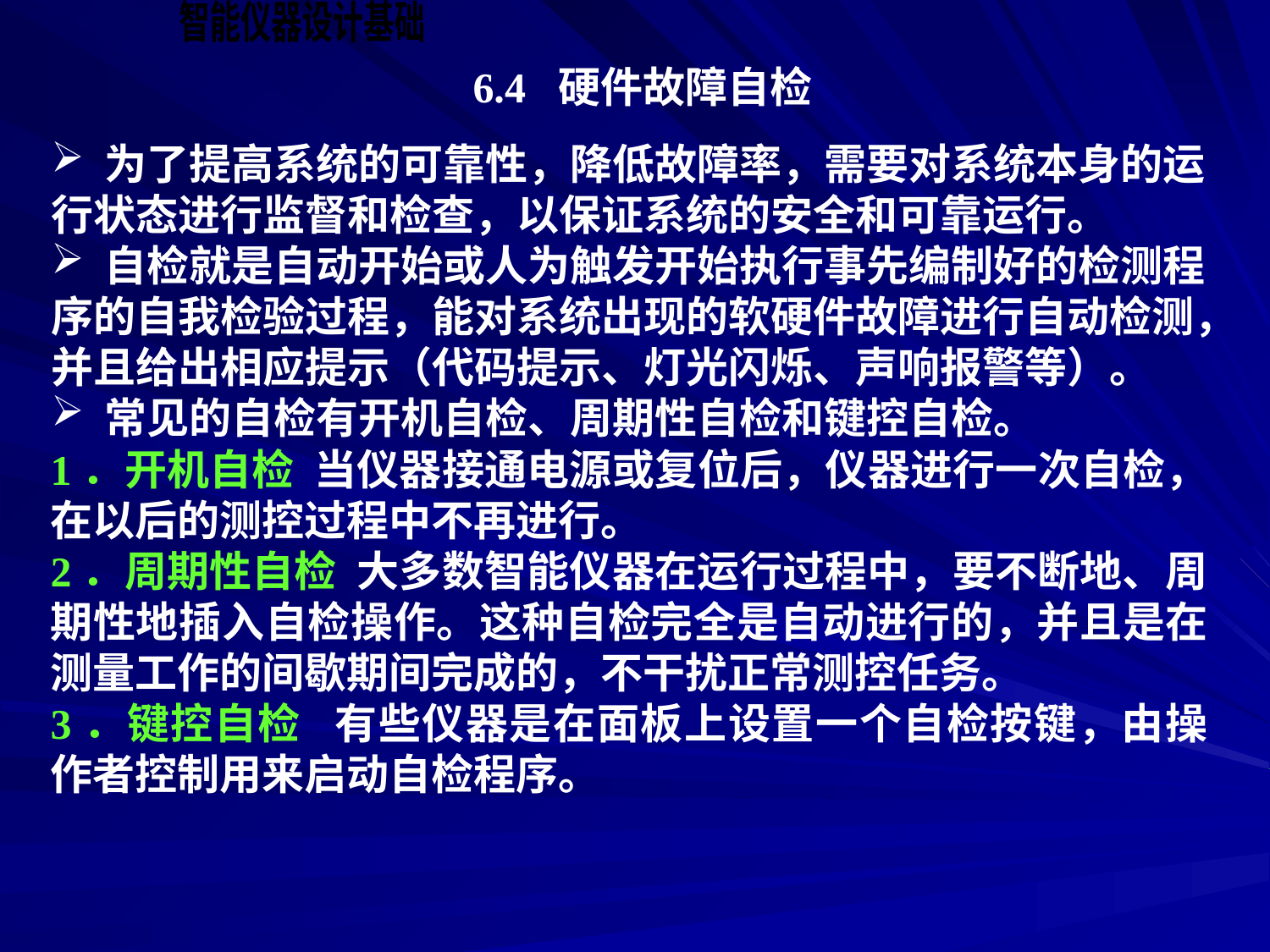

6.4  硬件故障自检
 为了提高系统的可靠性，降低故障率，需要对系统本身的运行状态进行监督和检查，以保证系统的安全和可靠运行。
 自检就是自动开始或人为触发开始执行事先编制好的检测程序的自我检验过程，能对系统出现的软硬件故障进行自动检测，并且给出相应提示（代码提示、灯光闪烁、声响报警等）。
 常见的自检有开机自检、周期性自检和键控自检。
1．开机自检  当仪器接通电源或复位后，仪器进行一次自检，在以后的测控过程中不再进行。
2．周期性自检  大多数智能仪器在运行过程中，要不断地、周期性地插入自检操作。这种自检完全是自动进行的，并且是在测量工作的间歇期间完成的，不干扰正常测控任务。
3．键控自检   有些仪器是在面板上设置一个自检按键，由操作者控制用来启动自检程序。